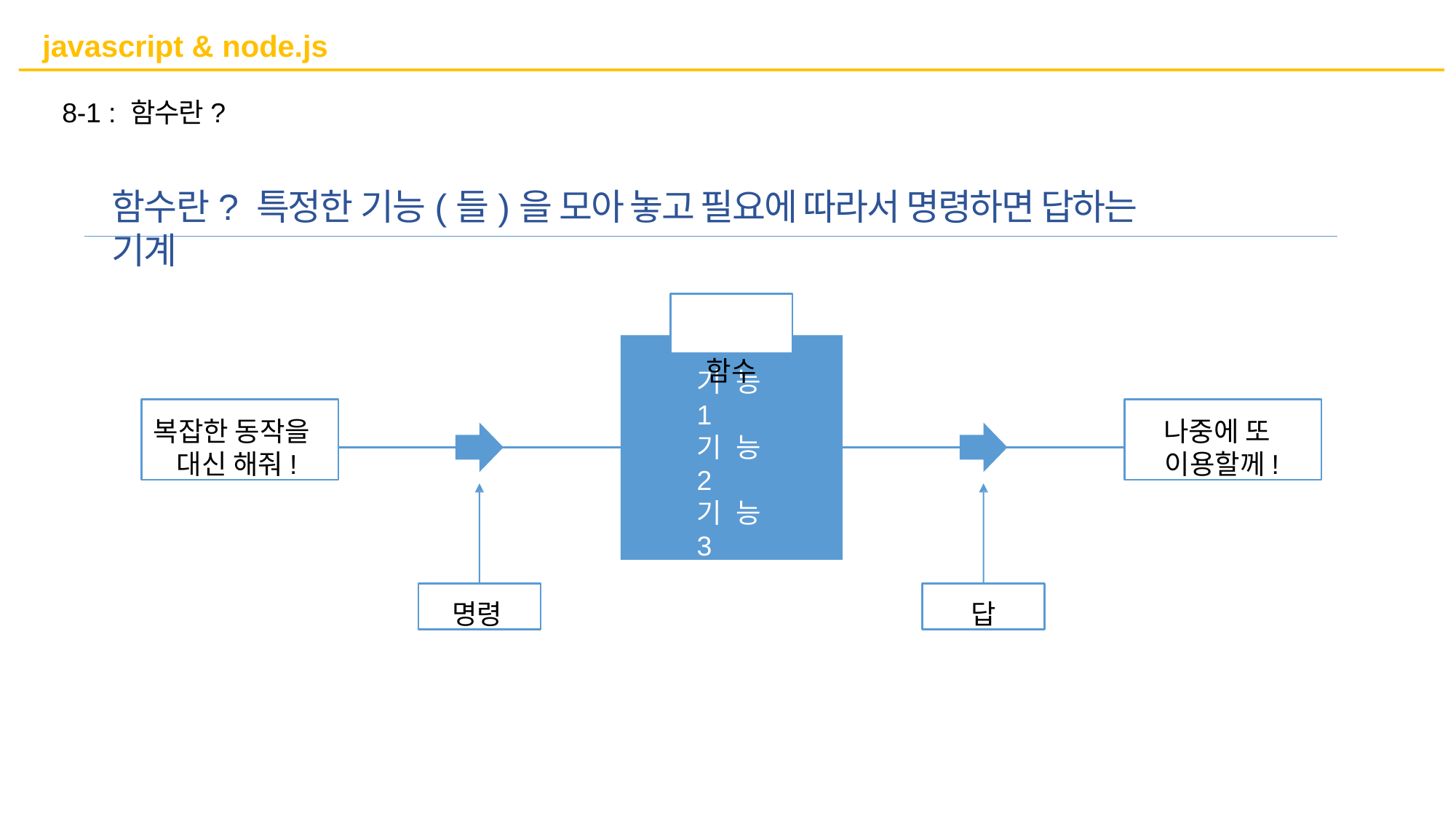

# javascript & node.js

8-1 : 함수란?

함수란? 특정한 기능(들)을 모아 놓고 필요에 따라서 명령하면 답하는 기계

함수

기능1  기능2  기능3
…  기능n
복잡한 동작을  대신 해줘!
나중에 또  이용할께!

명령
답